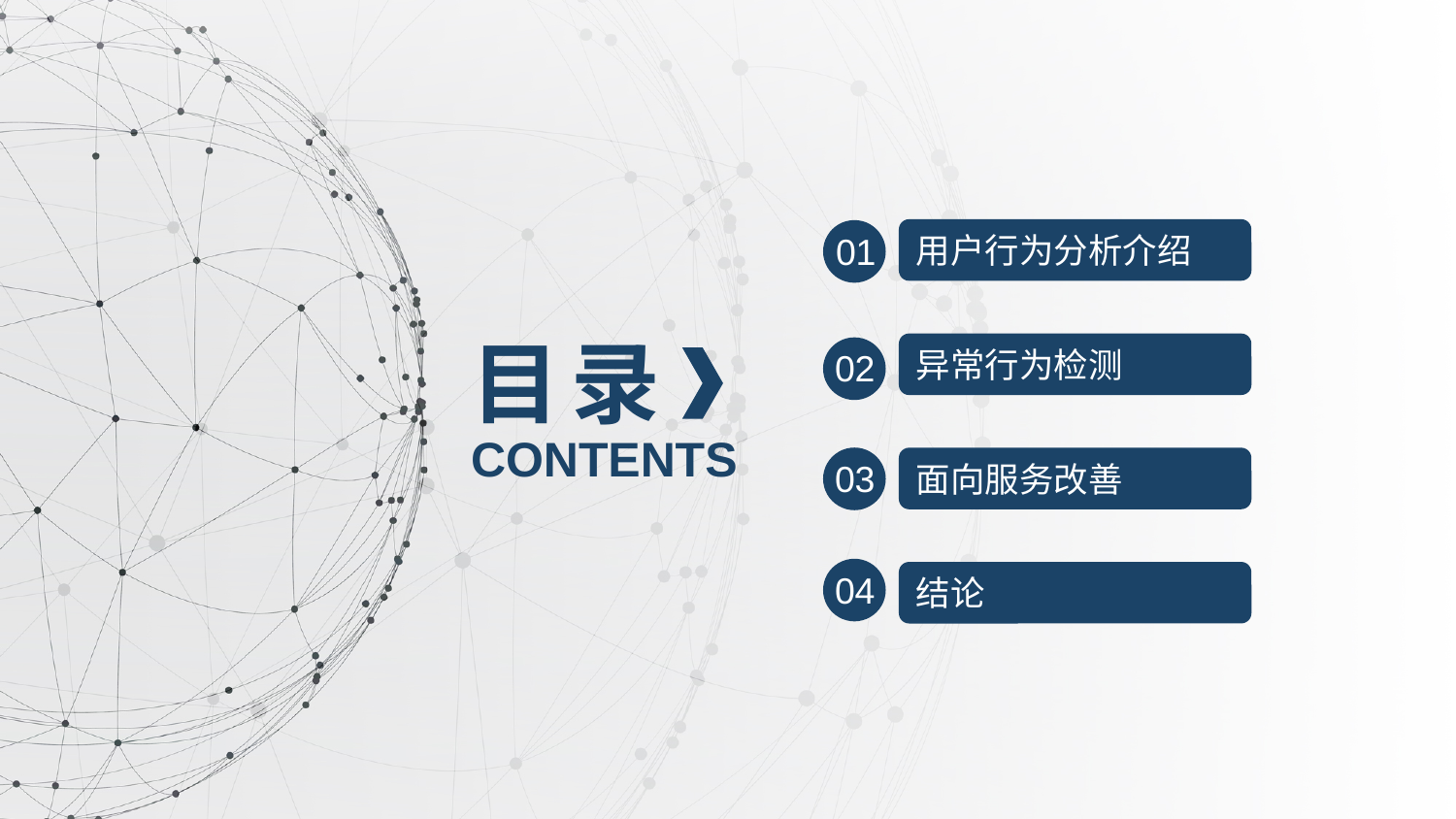

用户行为分析介绍

01
目 录
异常行为检测

02

CONTENTS

03
面向服务改善

04
结论